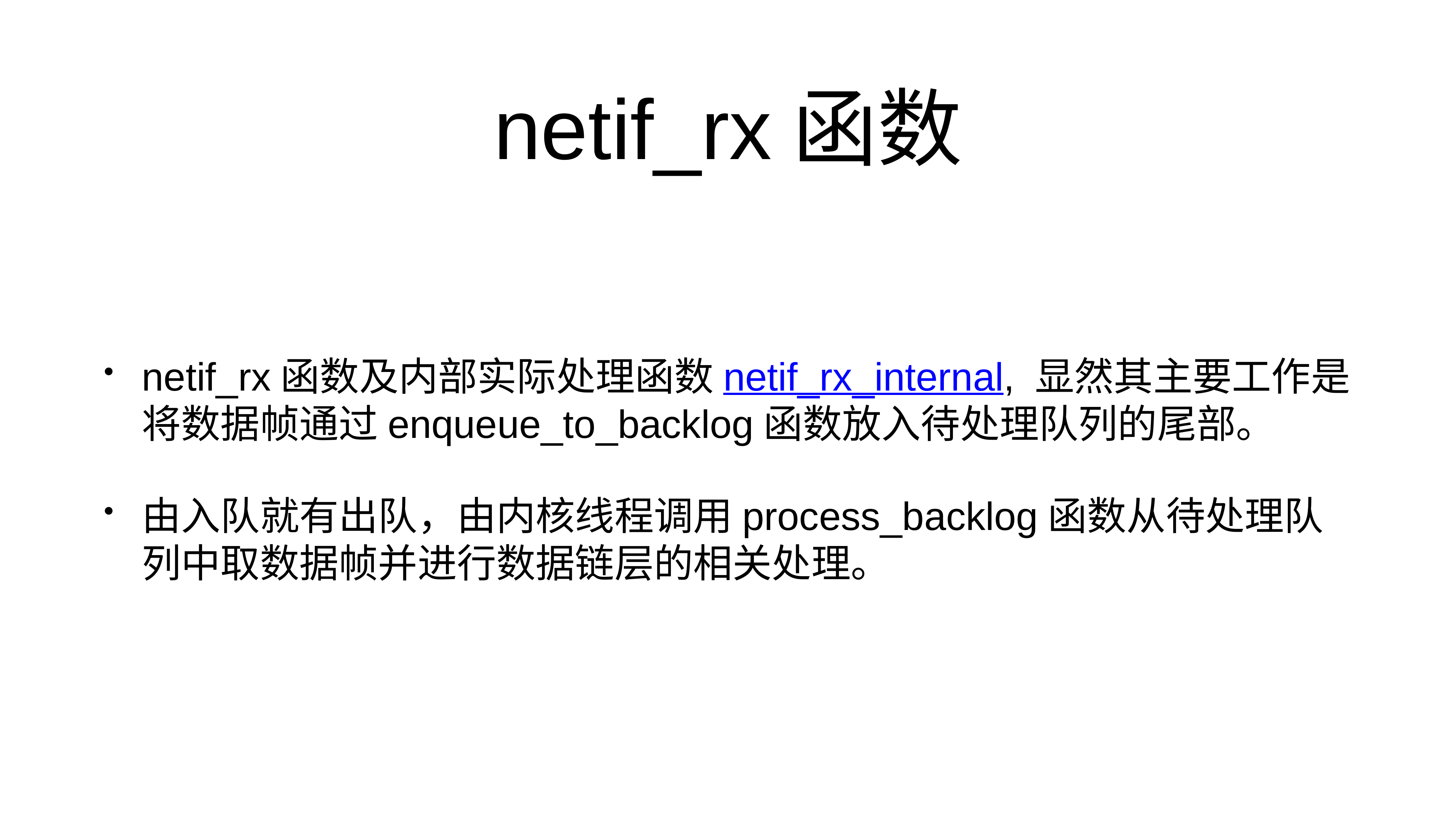

# netif_rx函数
netif_rx函数及内部实际处理函数netif_rx_internal, 显然其主要工作是将数据帧通过enqueue_to_backlog函数放入待处理队列的尾部。
由入队就有出队，由内核线程调用process_backlog函数从待处理队列中取数据帧并进行数据链层的相关处理。